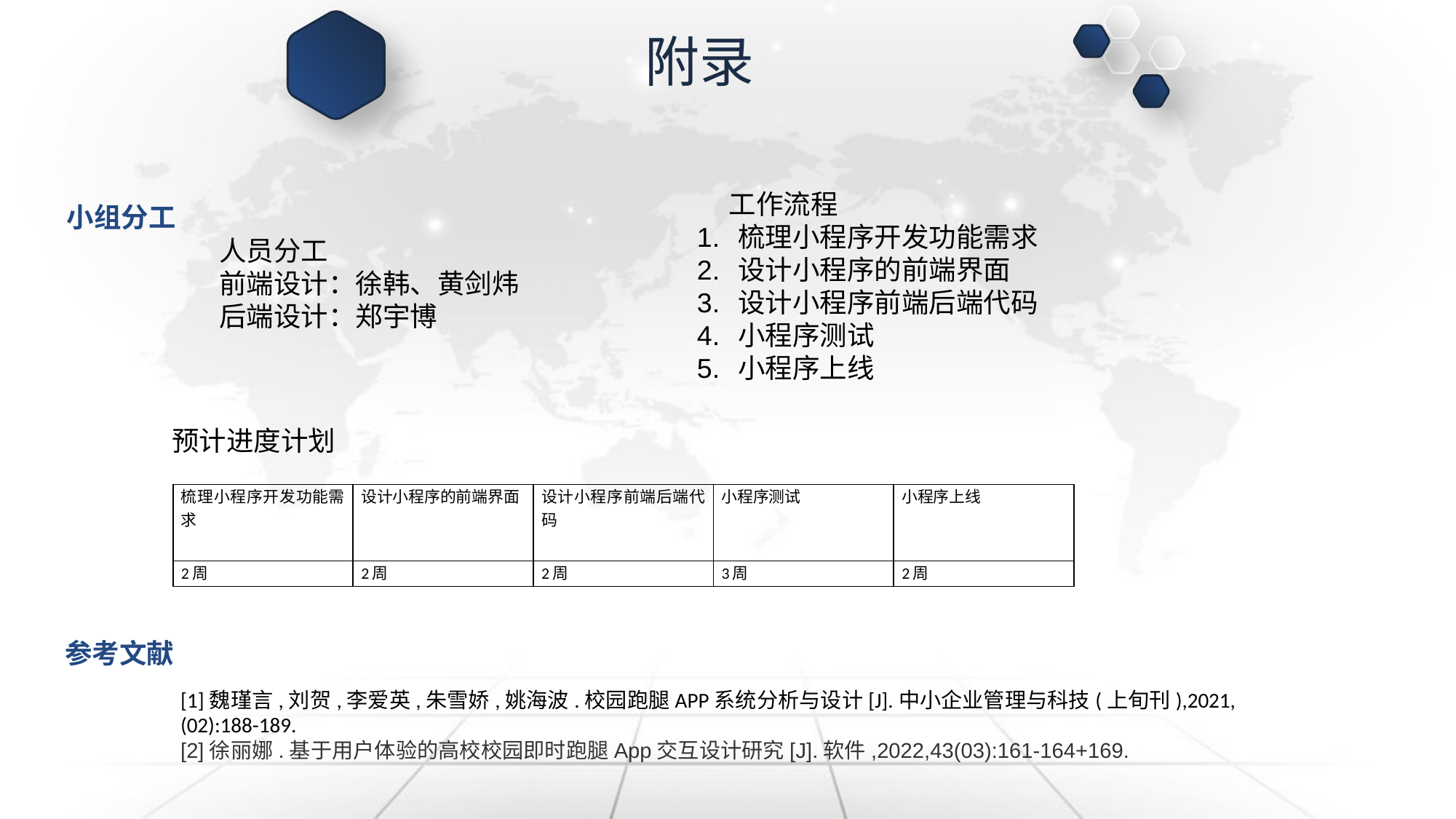

附录
工作流程
梳理小程序开发功能需求
设计小程序的前端界面
设计小程序前端后端代码
小程序测试
小程序上线

小组分工
人员分工
前端设计：徐韩、黄剑炜
后端设计：郑宇博

标
题
预计进度计划
| 梳理小程序开发功能需求 | 设计小程序的前端界面 | 设计小程序前端后端代码 | 小程序测试 | 小程序上线 |
| --- | --- | --- | --- | --- |
| 2周 | 2周 | 2周 | 3周 | 2周 |
参考文献
[1]魏瑾言,刘贺,李爱英,朱雪娇,姚海波.校园跑腿APP系统分析与设计[J].中小企业管理与科技(上旬刊),2021,(02):188-189.
[2]徐丽娜.基于用户体验的高校校园即时跑腿App交互设计研究[J].软件,2022,43(03):161-164+169.